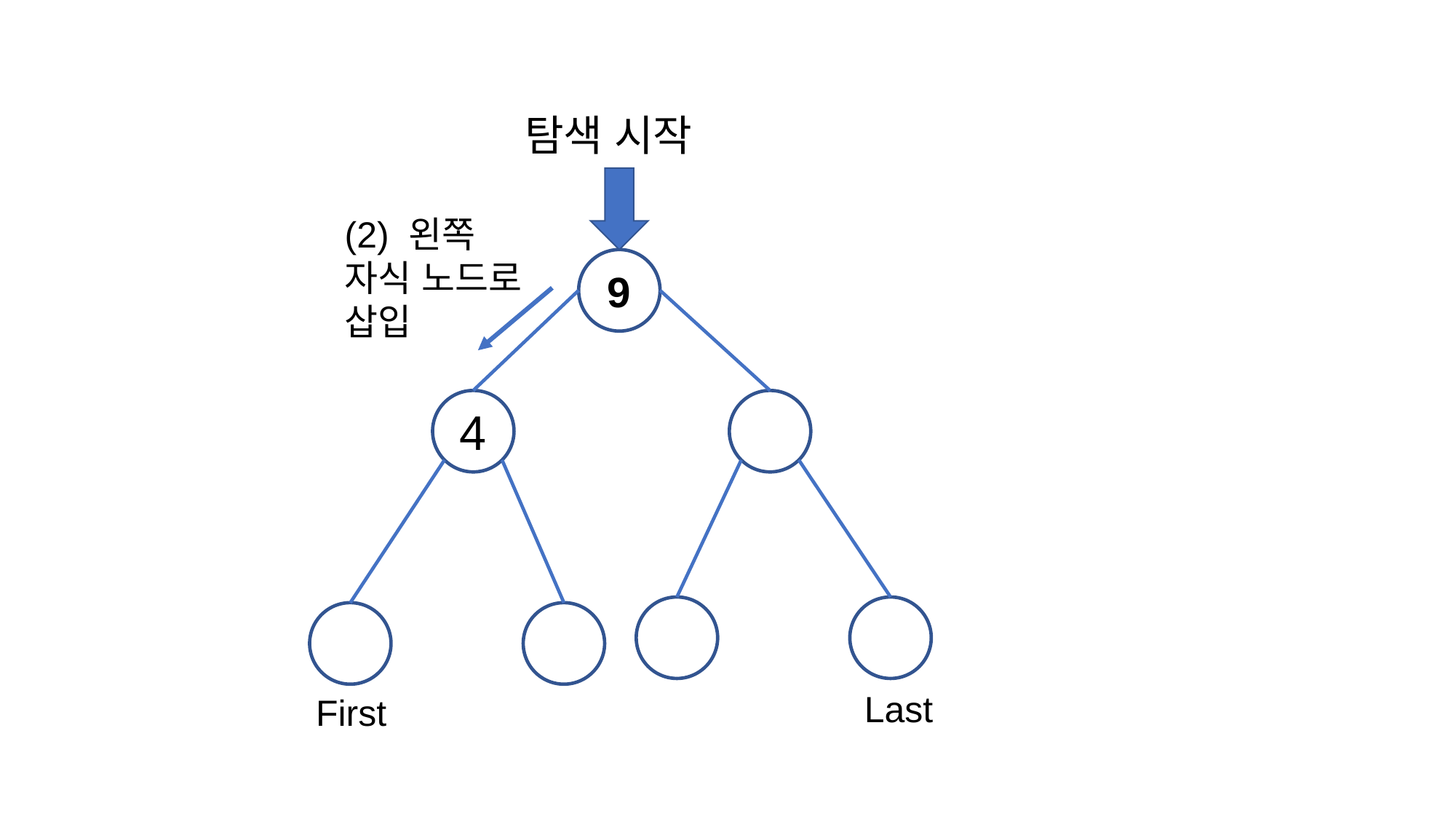

탐색 시작

(2) 왼쪽
자식 노드로
삽입
9
4

Last
First